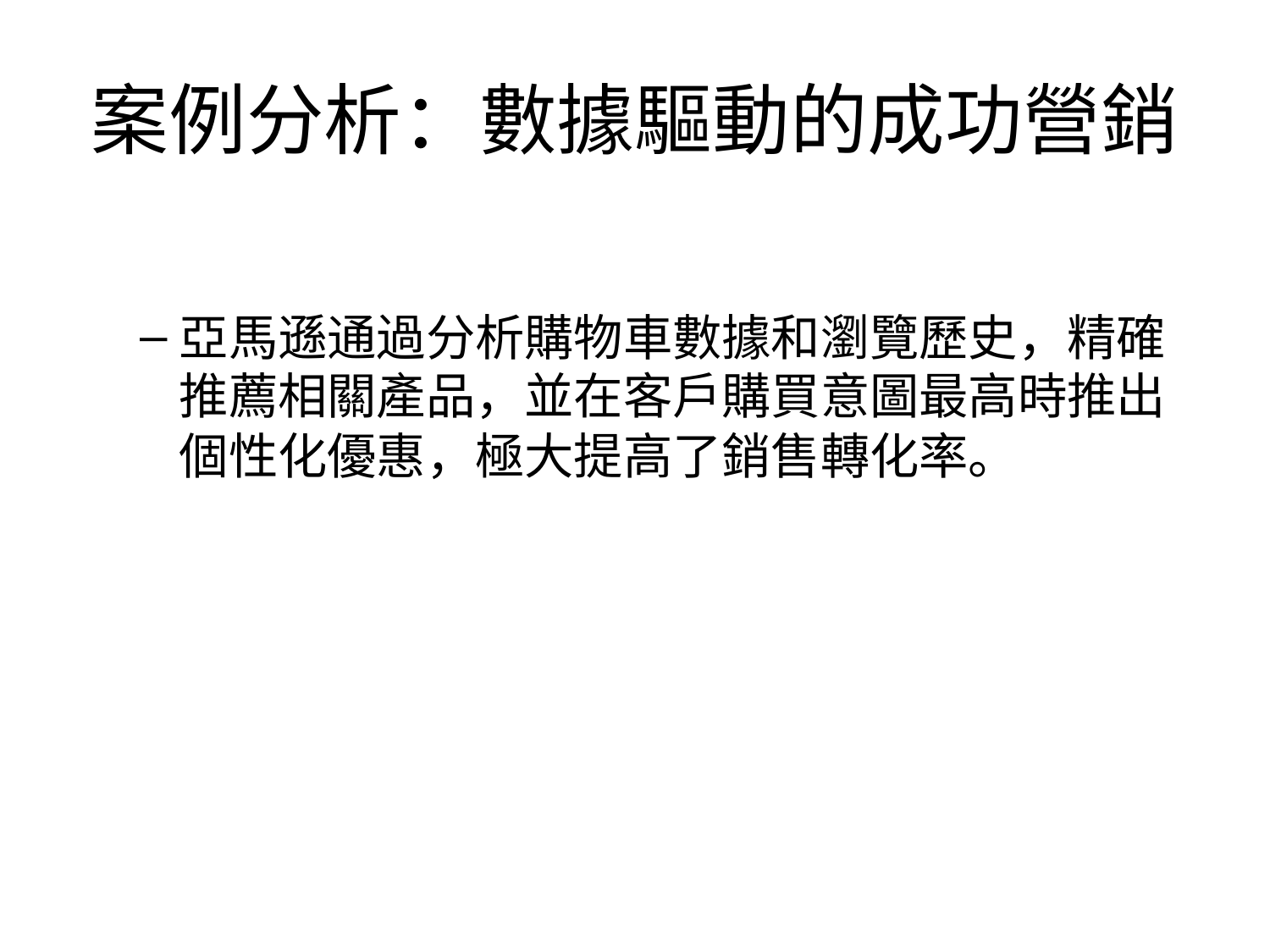

# 案例分析：數據驅動的成功營銷

亞馬遜通過分析購物車數據和瀏覽歷史，精確推薦相關產品，並在客戶購買意圖最高時推出個性化優惠，極大提高了銷售轉化率。